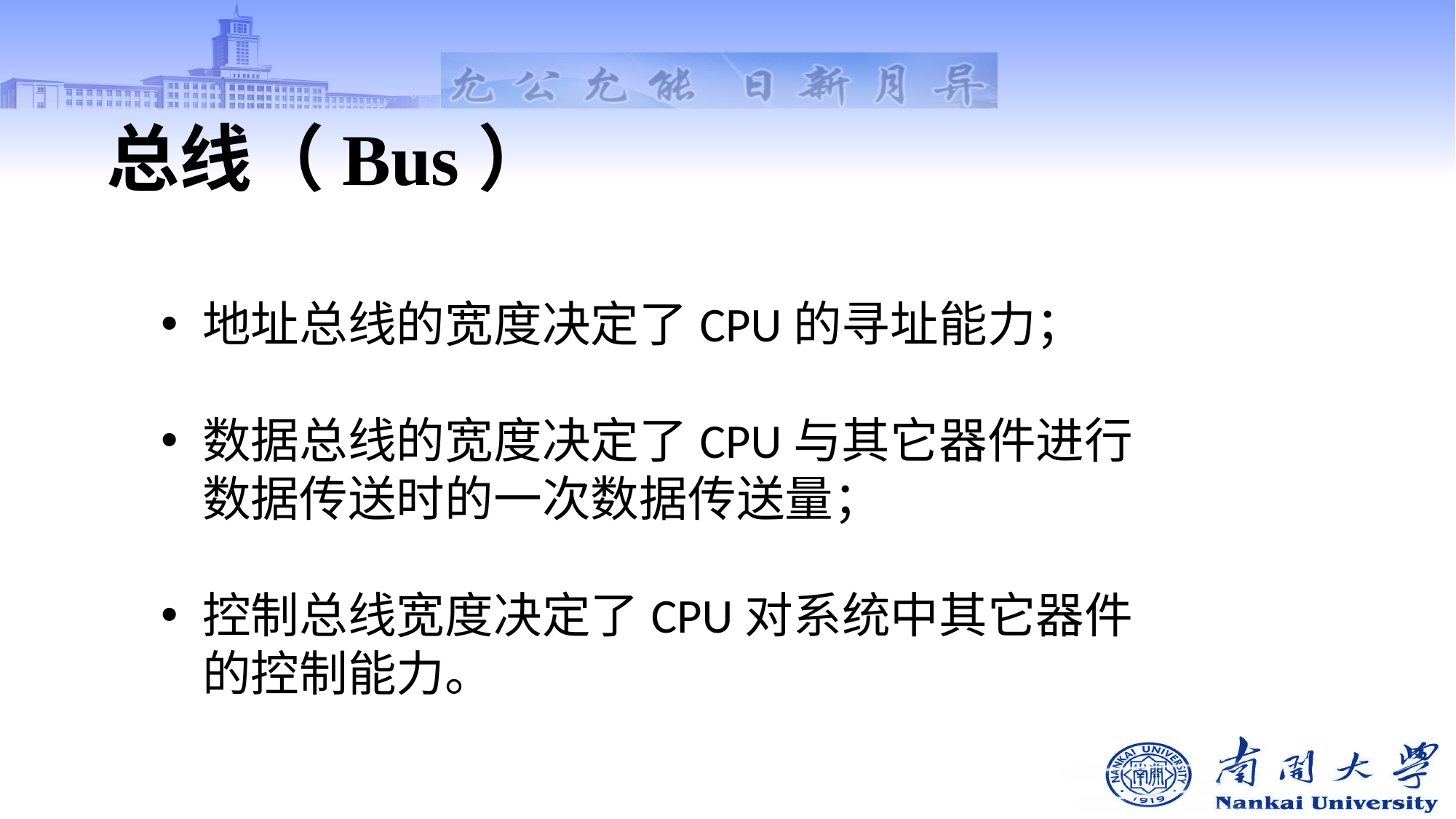

总线（Bus）
地址总线的宽度决定了CPU的寻址能力；

数据总线的宽度决定了CPU与其它器件进行数据传送时的一次数据传送量；

控制总线宽度决定了CPU对系统中其它器件的控制能力。